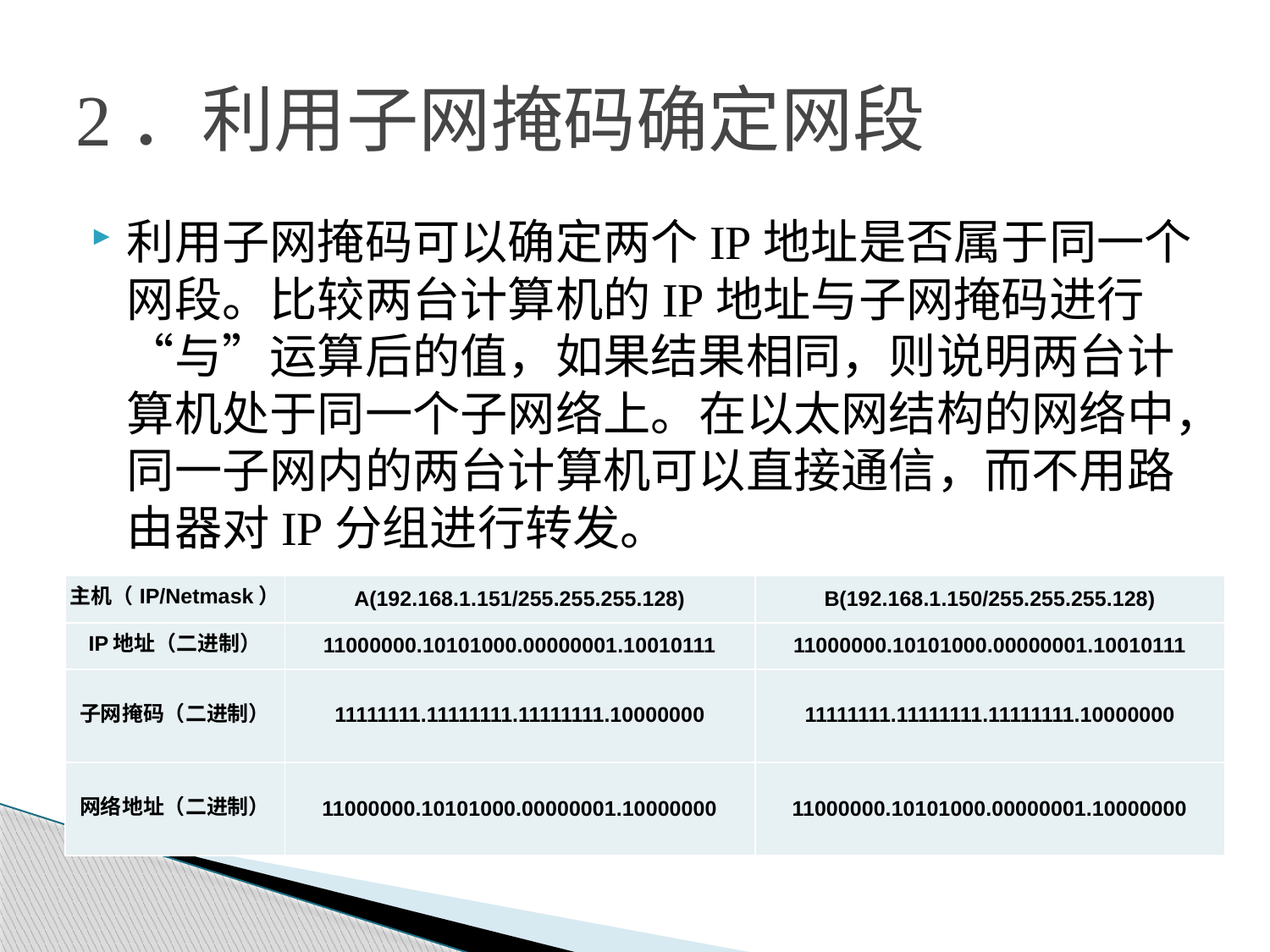

# 2．利用子网掩码确定网段
利用子网掩码可以确定两个IP地址是否属于同一个网段。比较两台计算机的IP地址与子网掩码进行“与”运算后的值，如果结果相同，则说明两台计算机处于同一个子网络上。在以太网结构的网络中，同一子网内的两台计算机可以直接通信，而不用路由器对IP分组进行转发。
| 主机（IP/Netmask） | A(192.168.1.151/255.255.255.128) | B(192.168.1.150/255.255.255.128) |
| --- | --- | --- |
| IP地址（二进制） | 11000000.10101000.00000001.10010111 | 11000000.10101000.00000001.10010111 |
| 子网掩码（二进制） | 11111111.11111111.11111111.10000000 | 11111111.11111111.11111111.10000000 |
| 网络地址（二进制） | 11000000.10101000.00000001.10000000 | 11000000.10101000.00000001.10000000 |